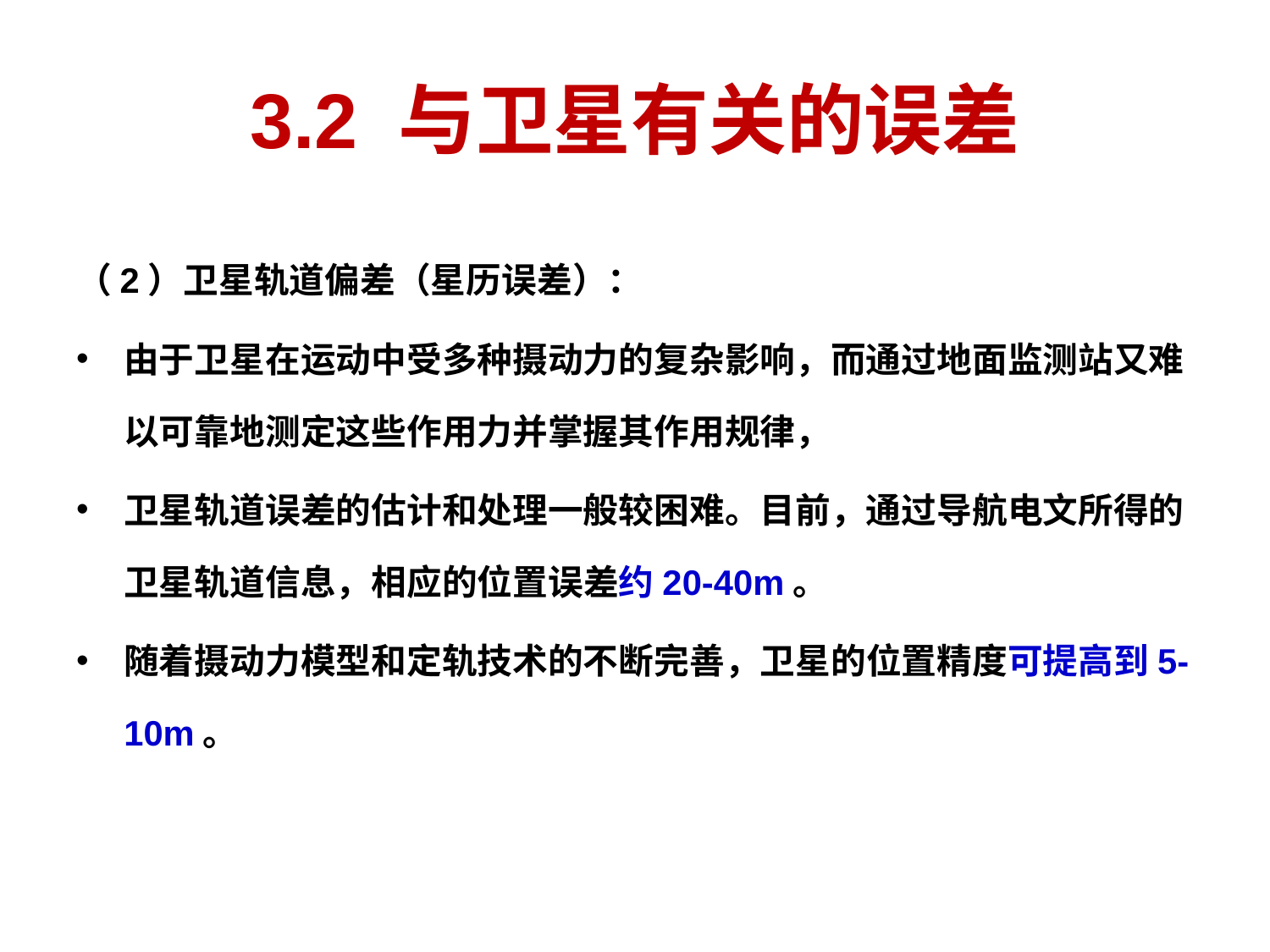

# 3.2 与卫星有关的误差
（2）卫星轨道偏差（星历误差）：
由于卫星在运动中受多种摄动力的复杂影响，而通过地面监测站又难以可靠地测定这些作用力并掌握其作用规律，
卫星轨道误差的估计和处理一般较困难。目前，通过导航电文所得的卫星轨道信息，相应的位置误差约20-40m。
随着摄动力模型和定轨技术的不断完善，卫星的位置精度可提高到5-10m。